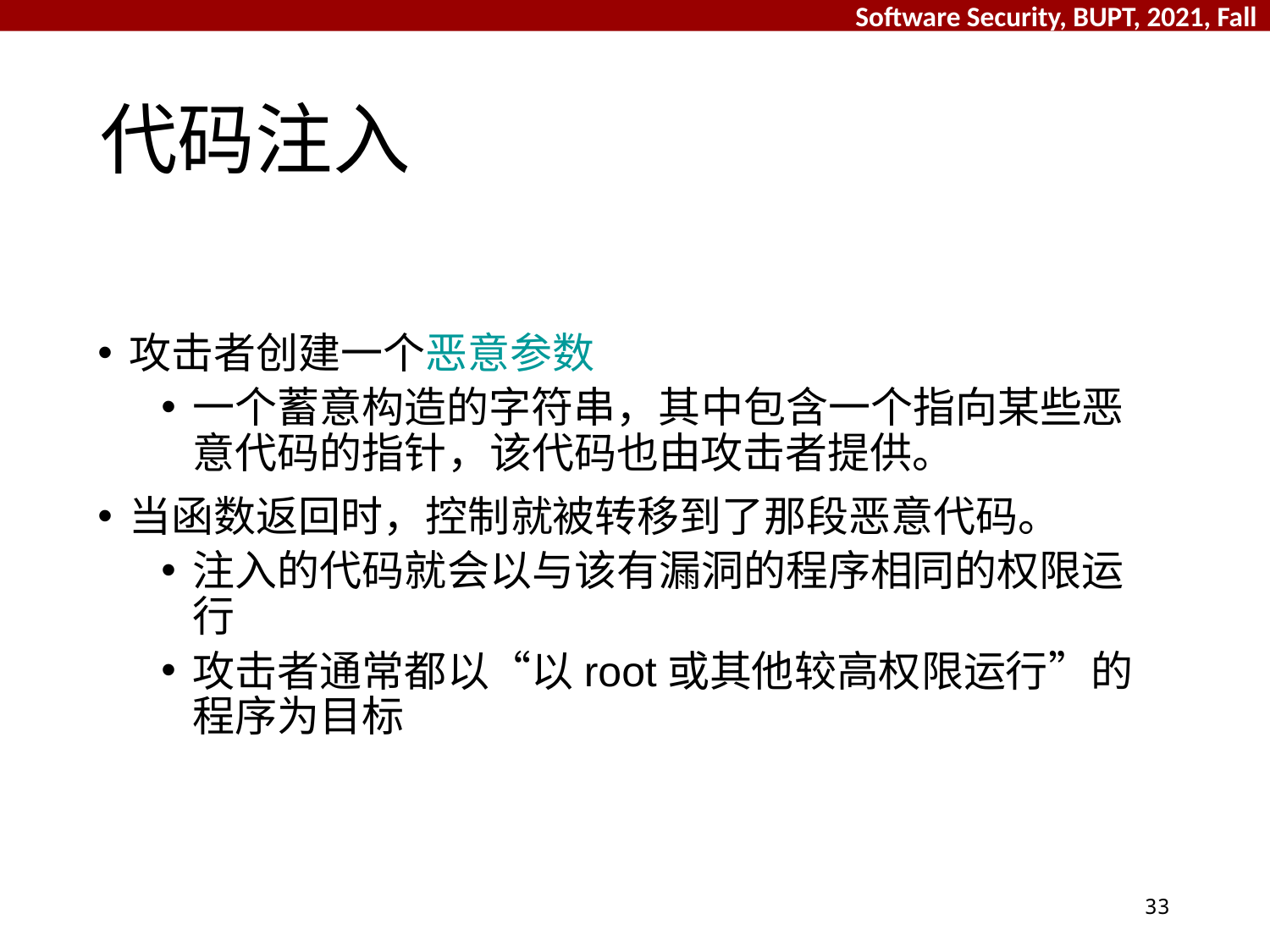

# 代码注入
攻击者创建一个恶意参数
一个蓄意构造的字符串，其中包含一个指向某些恶意代码的指针，该代码也由攻击者提供。
当函数返回时，控制就被转移到了那段恶意代码。
注入的代码就会以与该有漏洞的程序相同的权限运行
攻击者通常都以“以root或其他较高权限运行”的程序为目标
33